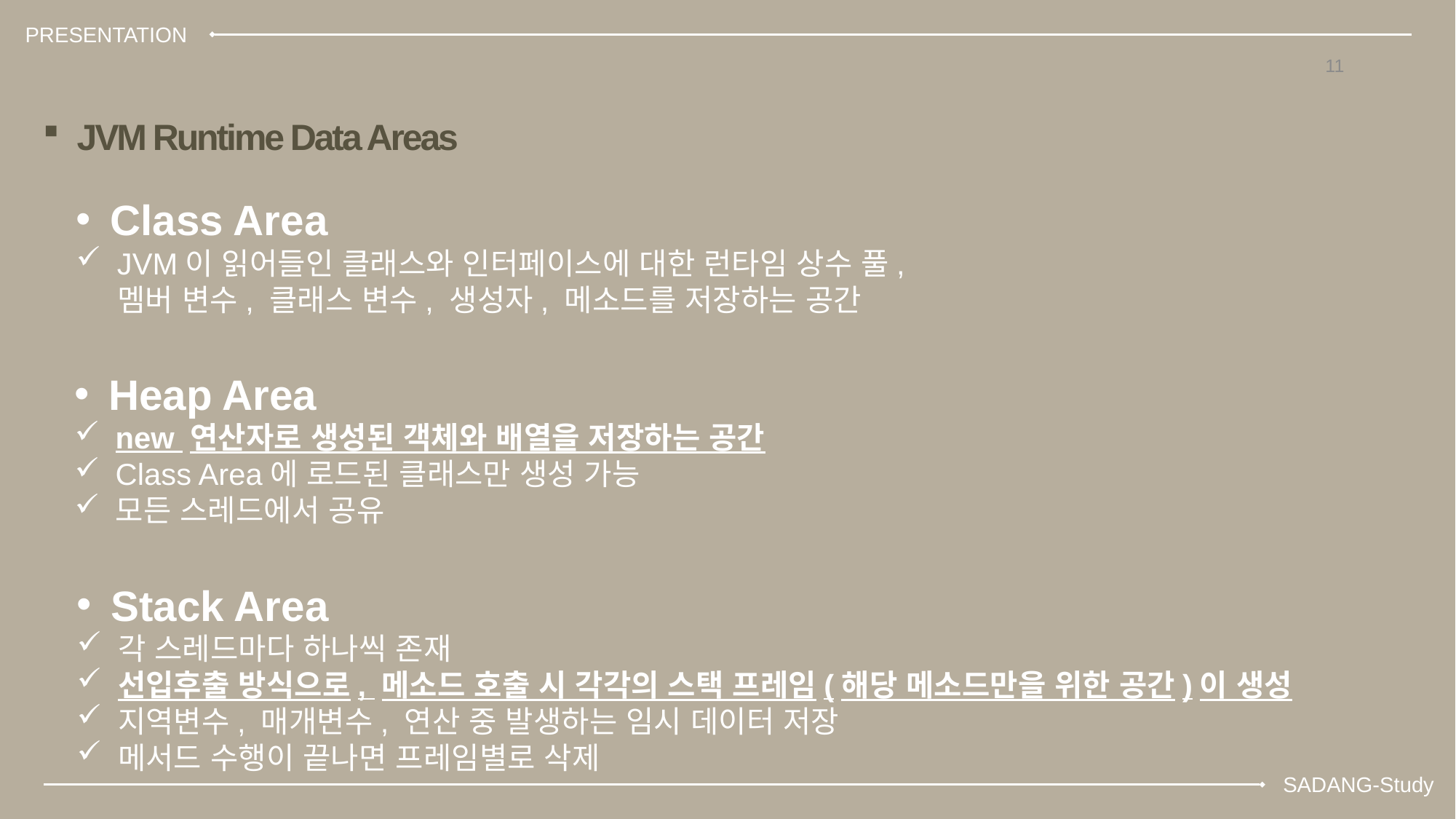

PRESENTATION
SITUATION
11
JVM Runtime Data Areas
Class Area
JVM이 읽어들인 클래스와 인터페이스에 대한 런타임 상수 풀,
    멤버 변수, 클래스 변수, 생성자, 메소드를 저장하는 공간
Heap Area
new 연산자로 생성된 객체와 배열을 저장하는 공간
Class Area에 로드된 클래스만 생성 가능
모든 스레드에서 공유
Stack Area
각 스레드마다 하나씩 존재
선입후출 방식으로, 메소드 호출 시 각각의 스택 프레임(해당 메소드만을 위한 공간)이 생성
지역변수, 매개변수, 연산 중 발생하는 임시 데이터 저장
메서드 수행이 끝나면 프레임별로 삭제
SADANG-Study
COMPANY